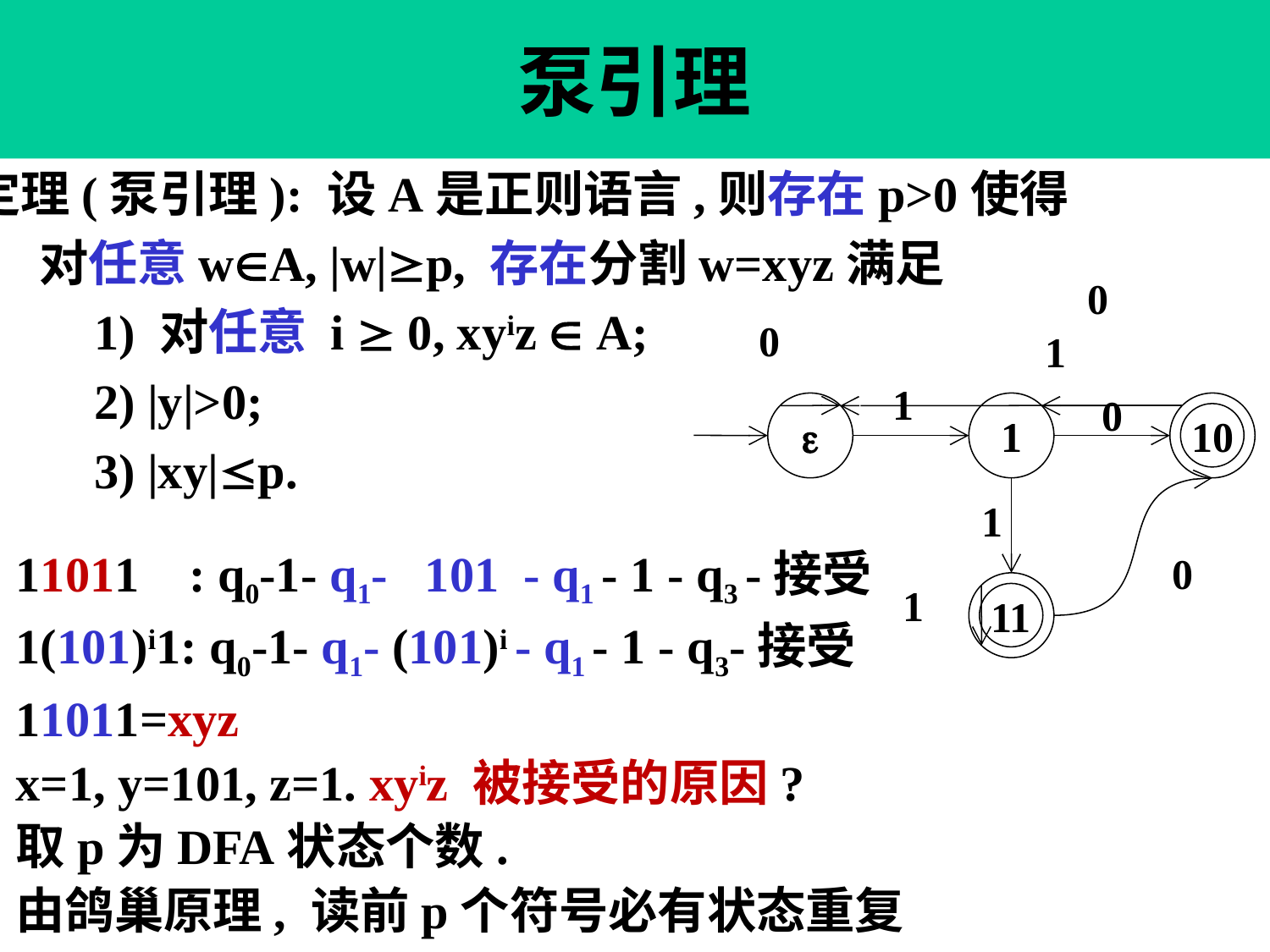

# 泵引理
定理(泵引理): 设A是正则语言,则存在p>0使得
     对任意w∈A, |w|≥p, 存在分割w=xyz满足
          1) 对任意 i ≥ 0, xyiz ∈ A;
          2) |y|>0;
          3) |xy|≤p.
0
0
1
1
0
ε
1
10

1
0
1
11

11011    : q0-1- q1-   101  - q1 - 1 - q3 -接受
1(101)i1: q0-1- q1- (101)i - q1 - 1 - q3-接受
11011=xyz
x=1, y=101, z=1. xyiz 被接受的原因?
取p为DFA状态个数.
由鸽巢原理, 读前p个符号必有状态重复